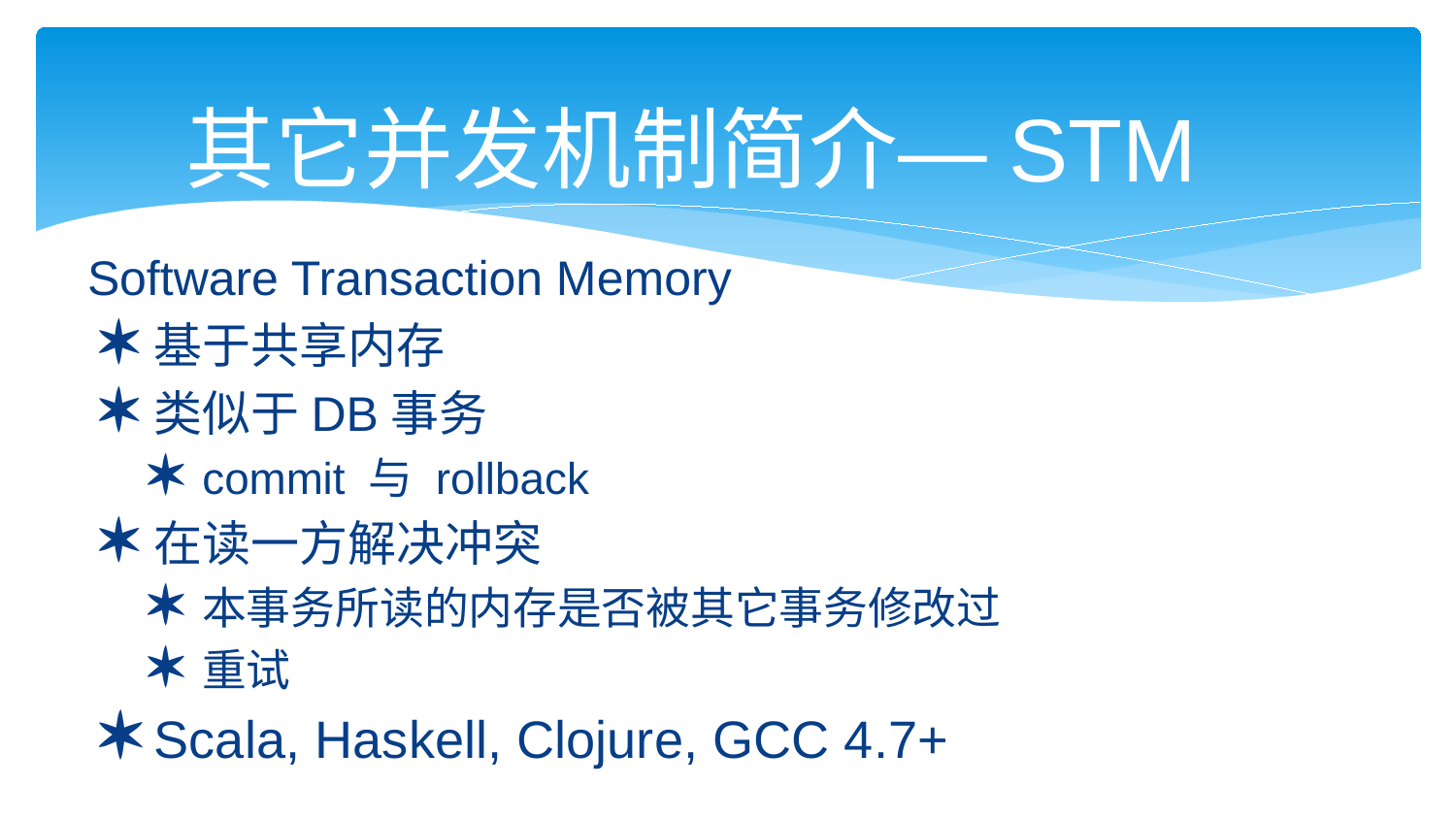

# 其它并发机制简介—STM
Software Transaction Memory
基于共享内存
类似于DB事务
commit 与 rollback
在读一方解决冲突
本事务所读的内存是否被其它事务修改过
重试
Scala, Haskell, Clojure, GCC 4.7+